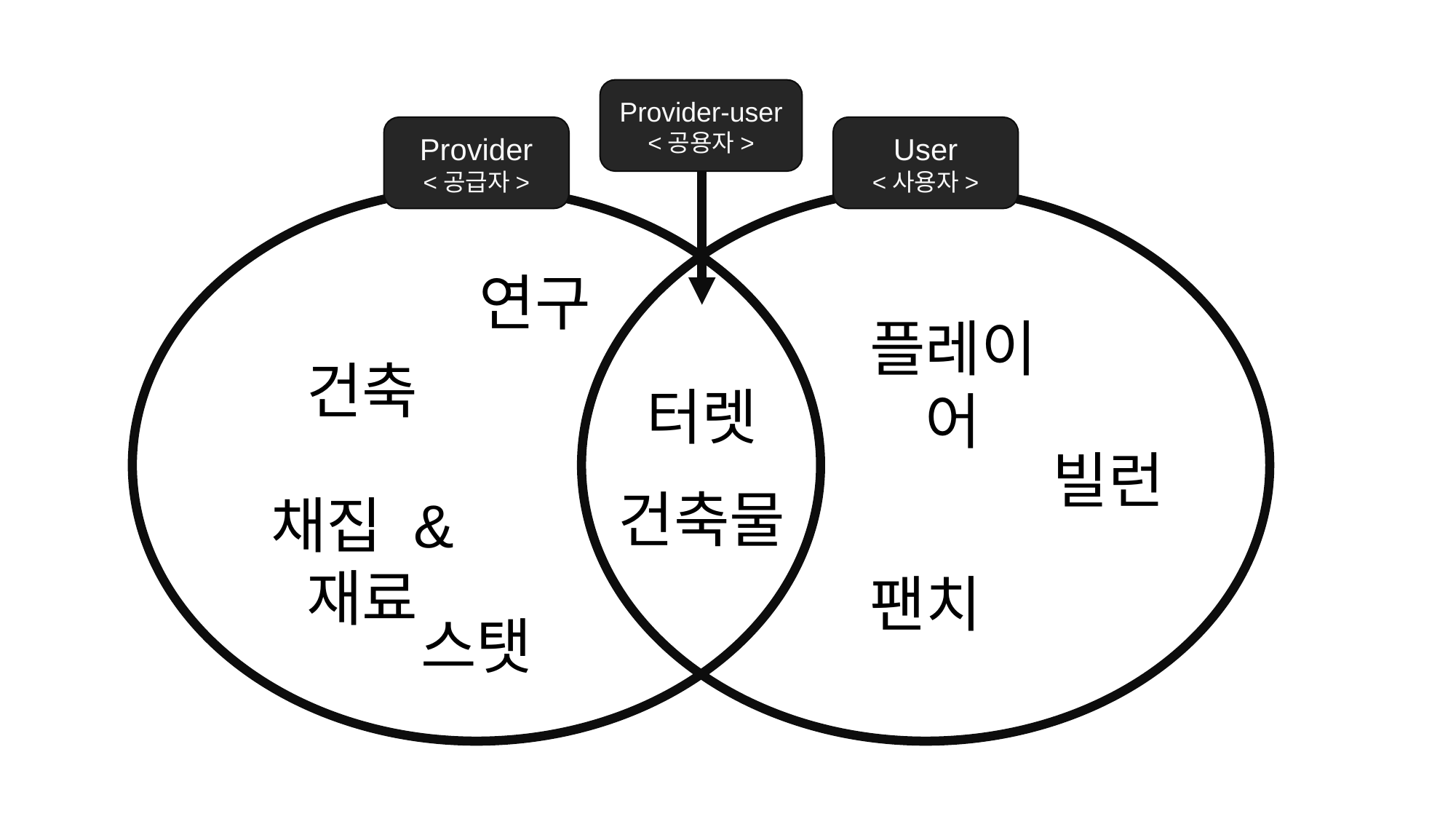

Provider-user
<공용자>
Provider
<공급자>
User
<사용자>

연구
플레이어
건축
터렛
빌런
건축물
채집 & 재료
팬치
스탯